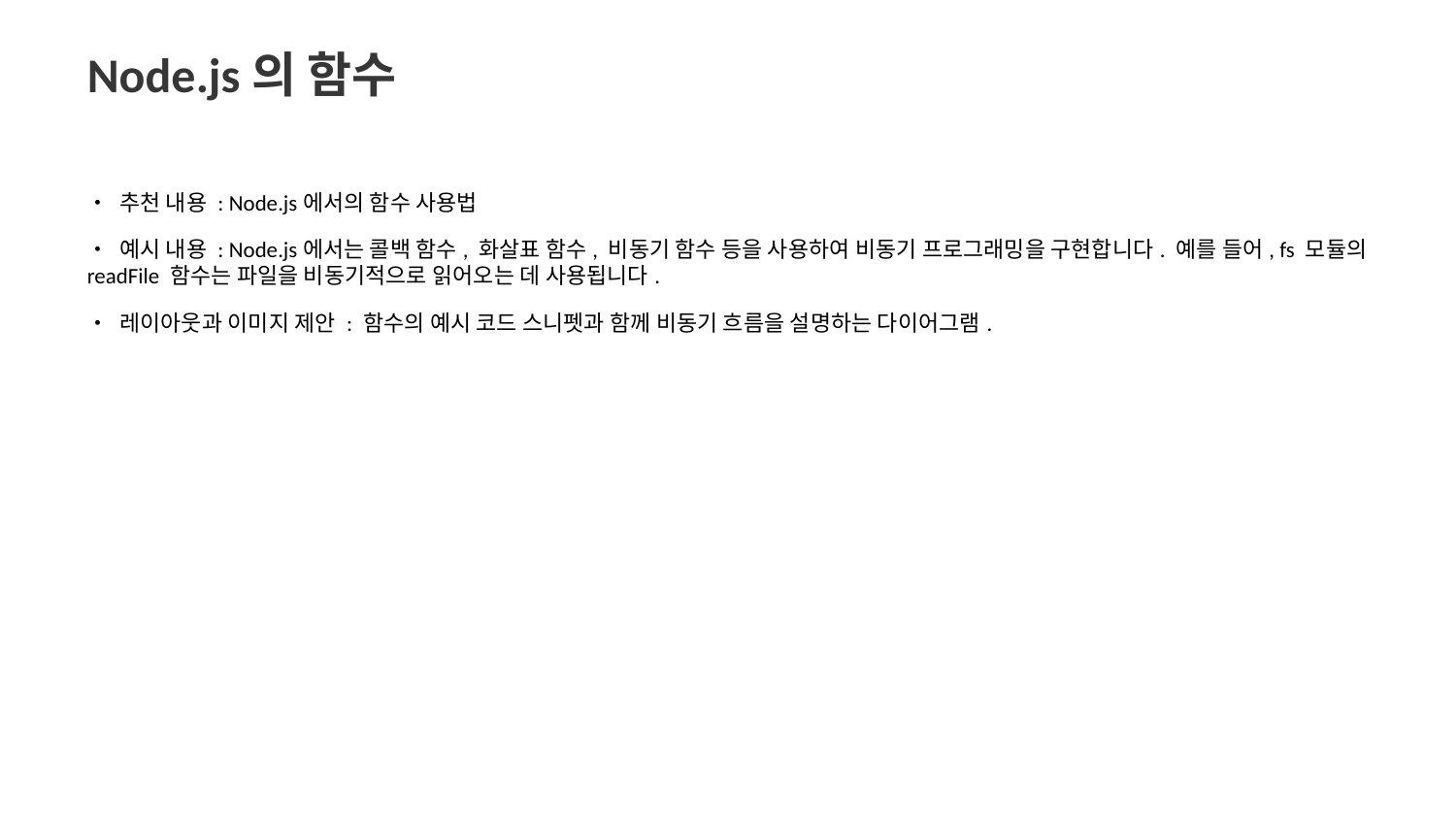

Node.js의 함수
• 추천 내용 : Node.js에서의 함수 사용법
• 예시 내용 : Node.js에서는 콜백 함수, 화살표 함수, 비동기 함수 등을 사용하여 비동기 프로그래밍을 구현합니다. 예를 들어, fs 모듈의 readFile 함수는 파일을 비동기적으로 읽어오는 데 사용됩니다.
• 레이아웃과 이미지 제안 : 함수의 예시 코드 스니펫과 함께 비동기 흐름을 설명하는 다이어그램.